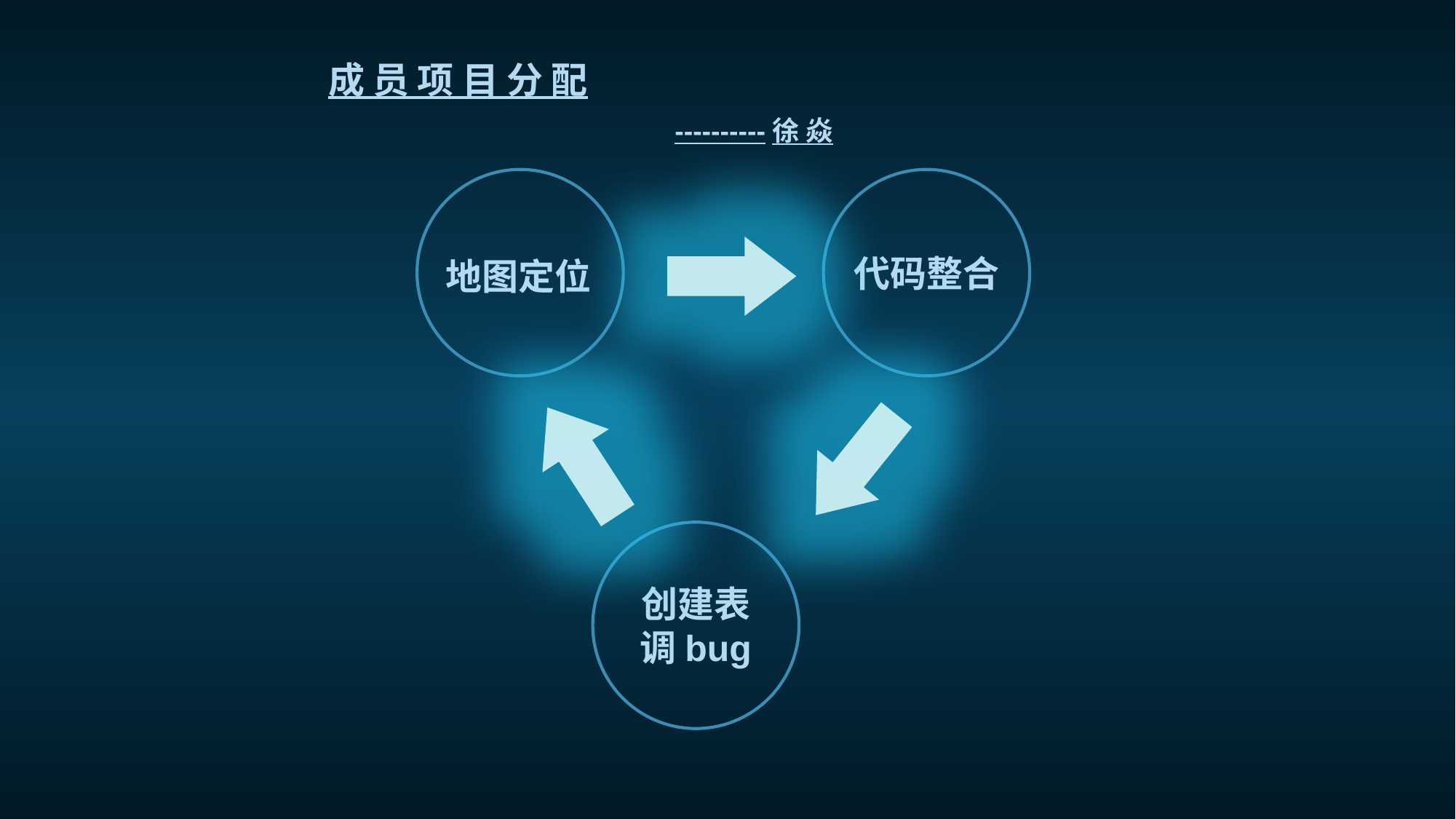

成 员 项 目 分 配
----------徐 焱

代码整合

地图定位

创建表
调bug